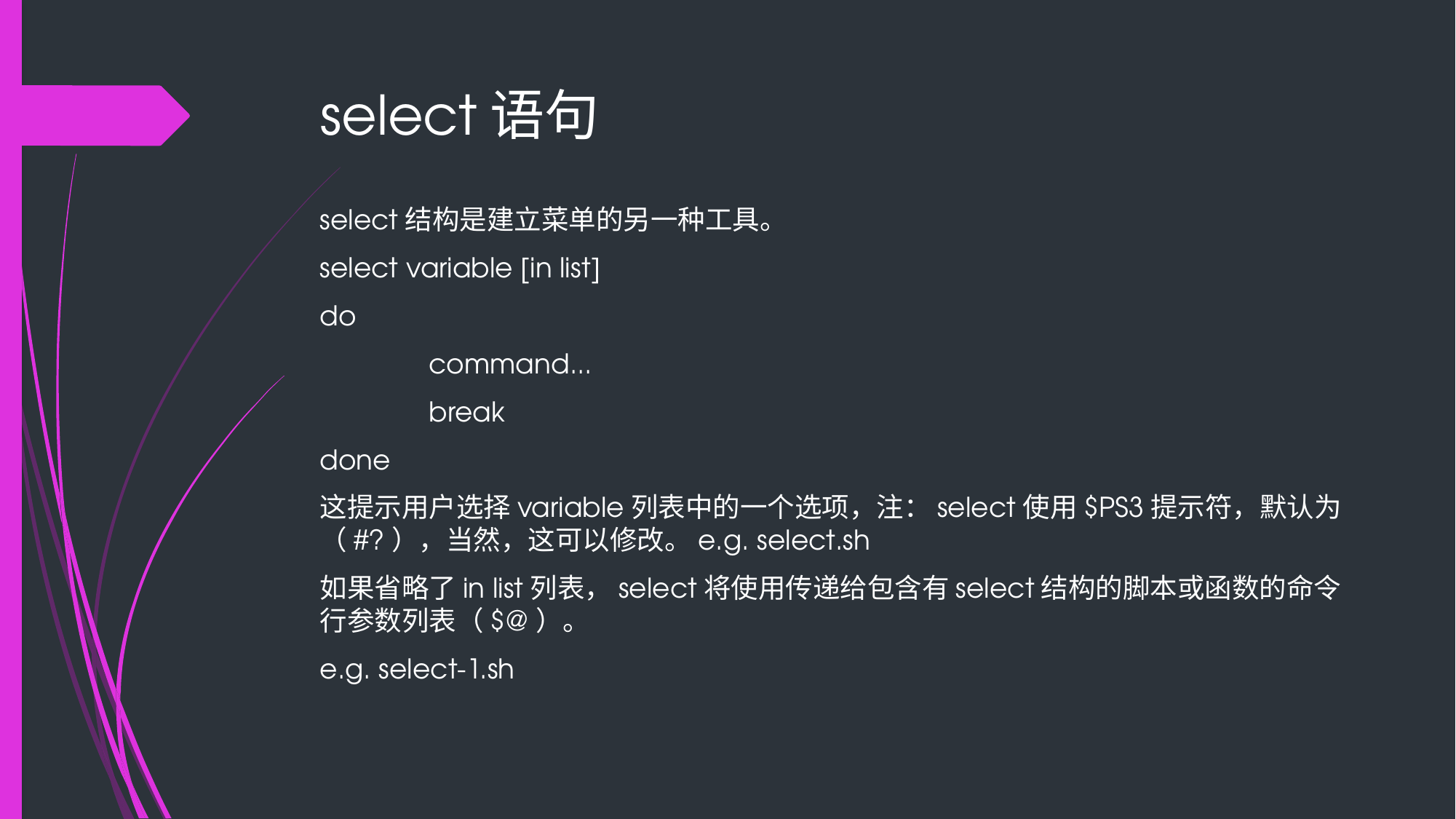

# select语句
select结构是建立菜单的另一种工具。
select variable [in list]
do
	command...
	break
done
这提示用户选择variable列表中的一个选项，注：select使用$PS3提示符，默认为（#?），当然，这可以修改。e.g. select.sh
如果省略了in list列表，select将使用传递给包含有select结构的脚本或函数的命令行参数列表（$@）。
e.g. select-1.sh